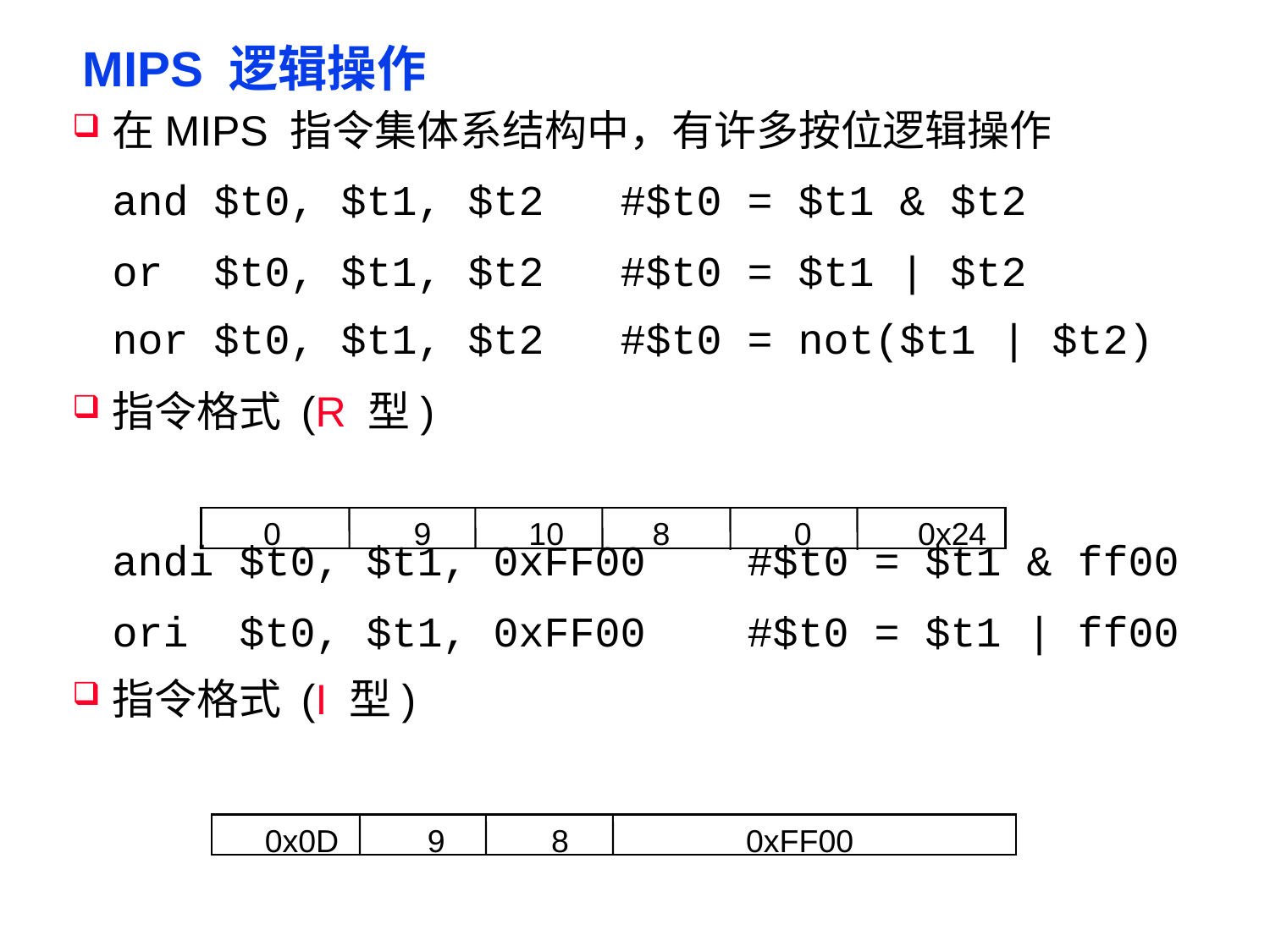

# MIPS 逻辑操作
在MIPS 指令集体系结构中，有许多按位逻辑操作
	and $t0, $t1, $t2	#$t0 = $t1 & $t2
	or  $t0, $t1, $t2	#$t0 = $t1 | $t2
	nor $t0, $t1, $t2	#$t0 = not($t1 | $t2)
指令格式 (R 型)

	andi $t0, $t1, 0xFF00	#$t0 = $t1 & ff00
	ori  $t0, $t1, 0xFF00	#$t0 = $t1 | ff00
指令格式 (I 型)

  0               9           10          8              0            0x24

 0x0D          9            8                    0xFF00